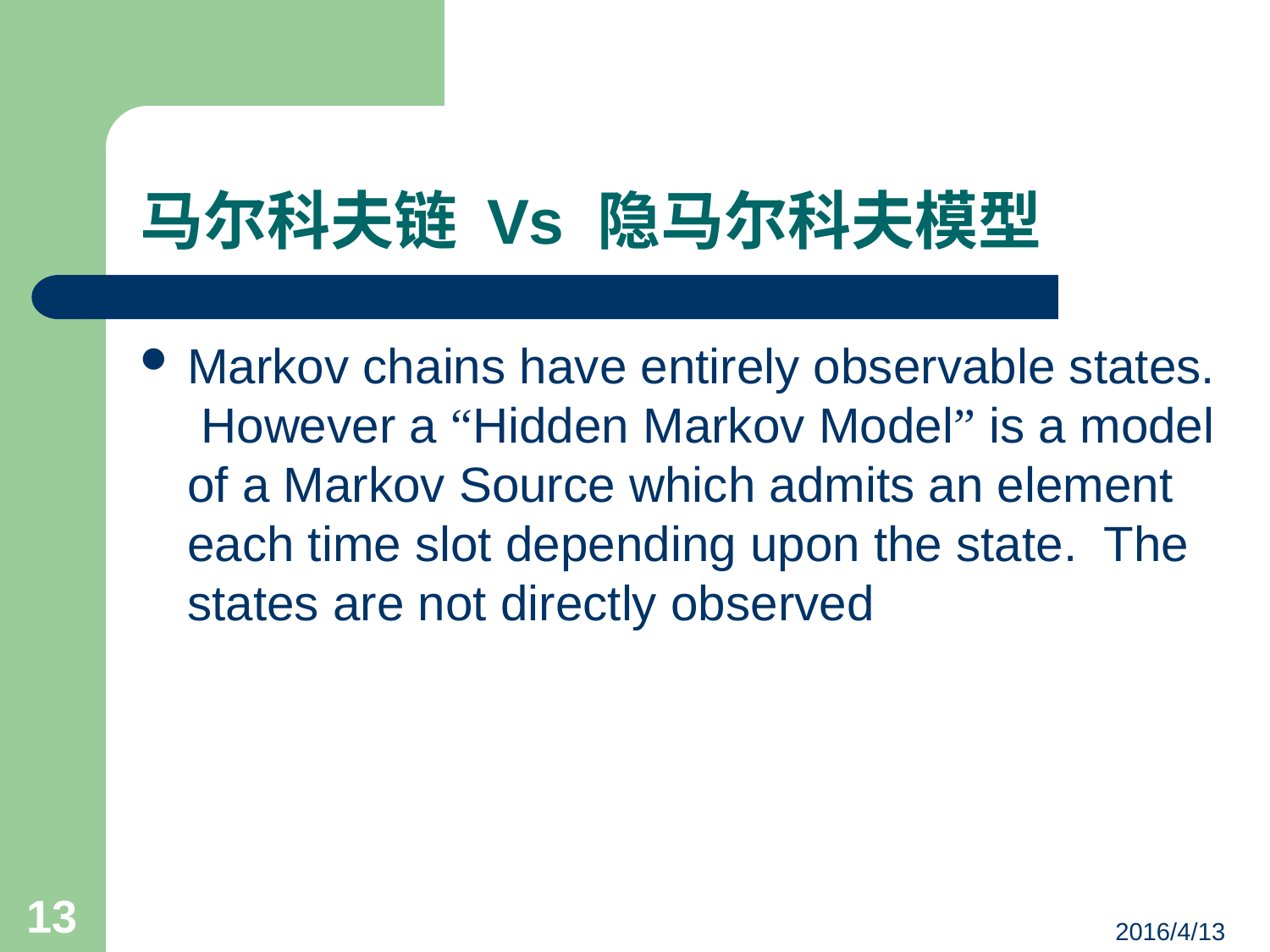

# 马尔科夫链 Vs 隐马尔科夫模型
Markov chains have entirely observable states.  However a “Hidden Markov Model” is a model of a Markov Source which admits an element each time slot depending upon the state.  The states are not directly observed

13
2016/4/13